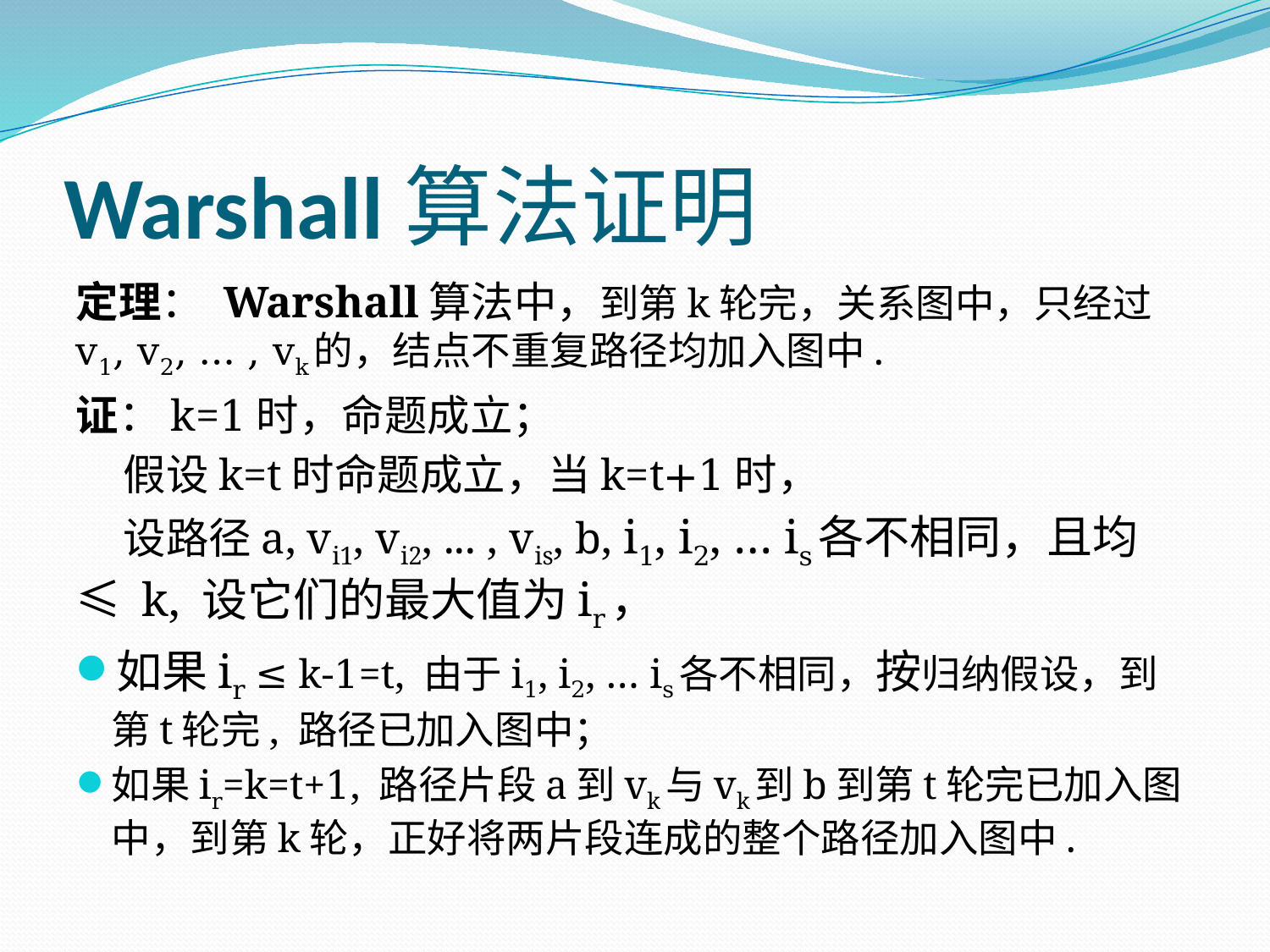

# Warshall算法证明
定理： Warshall算法中，到第k轮完，关系图中，只经过v1, v2, … , vk的，结点不重复路径均加入图中.
证：k=1时，命题成立；
    假设k=t时命题成立，当k=t+1时，
    设路径a, vi1, vi2, ... , vis, b, i1, i2, … is各不相同，且均 ≤ k, 设它们的最大值为ir，
如果ir ≤ k-1=t, 由于i1, i2, … is各不相同，按归纳假设，到第t轮完, 路径已加入图中；
如果ir=k=t+1, 路径片段a到vk与vk到b到第t轮完已加入图中，到第k轮，正好将两片段连成的整个路径加入图中.